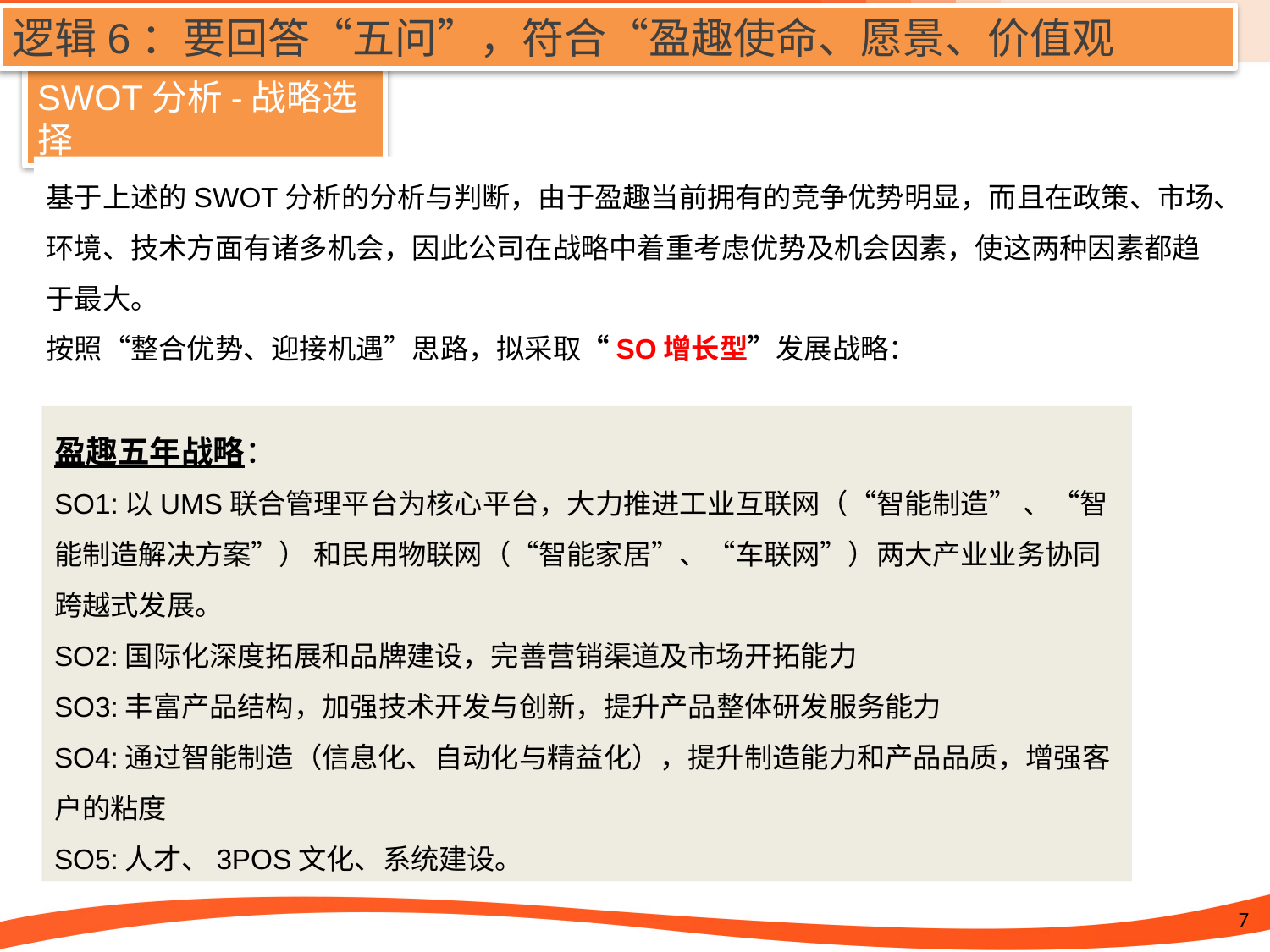

逻辑6：要回答“五问”，符合“盈趣使命、愿景、价值观
SWOT分析-战略选择
基于上述的SWOT分析的分析与判断，由于盈趣当前拥有的竞争优势明显，而且在政策、市场、环境、技术方面有诸多机会，因此公司在战略中着重考虑优势及机会因素，使这两种因素都趋于最大。
按照“整合优势、迎接机遇”思路，拟采取“SO增长型”发展战略：
盈趣五年战略：
SO1:以UMS联合管理平台为核心平台，大力推进工业互联网（“智能制造” 、“智能制造解决方案”） 和民用物联网（“智能家居”、“车联网”）两大产业业务协同跨越式发展。
SO2:国际化深度拓展和品牌建设，完善营销渠道及市场开拓能力
SO3:丰富产品结构，加强技术开发与创新，提升产品整体研发服务能力
SO4:通过智能制造（信息化、自动化与精益化），提升制造能力和产品品质，增强客户的粘度
SO5:人才、3POS文化、系统建设。